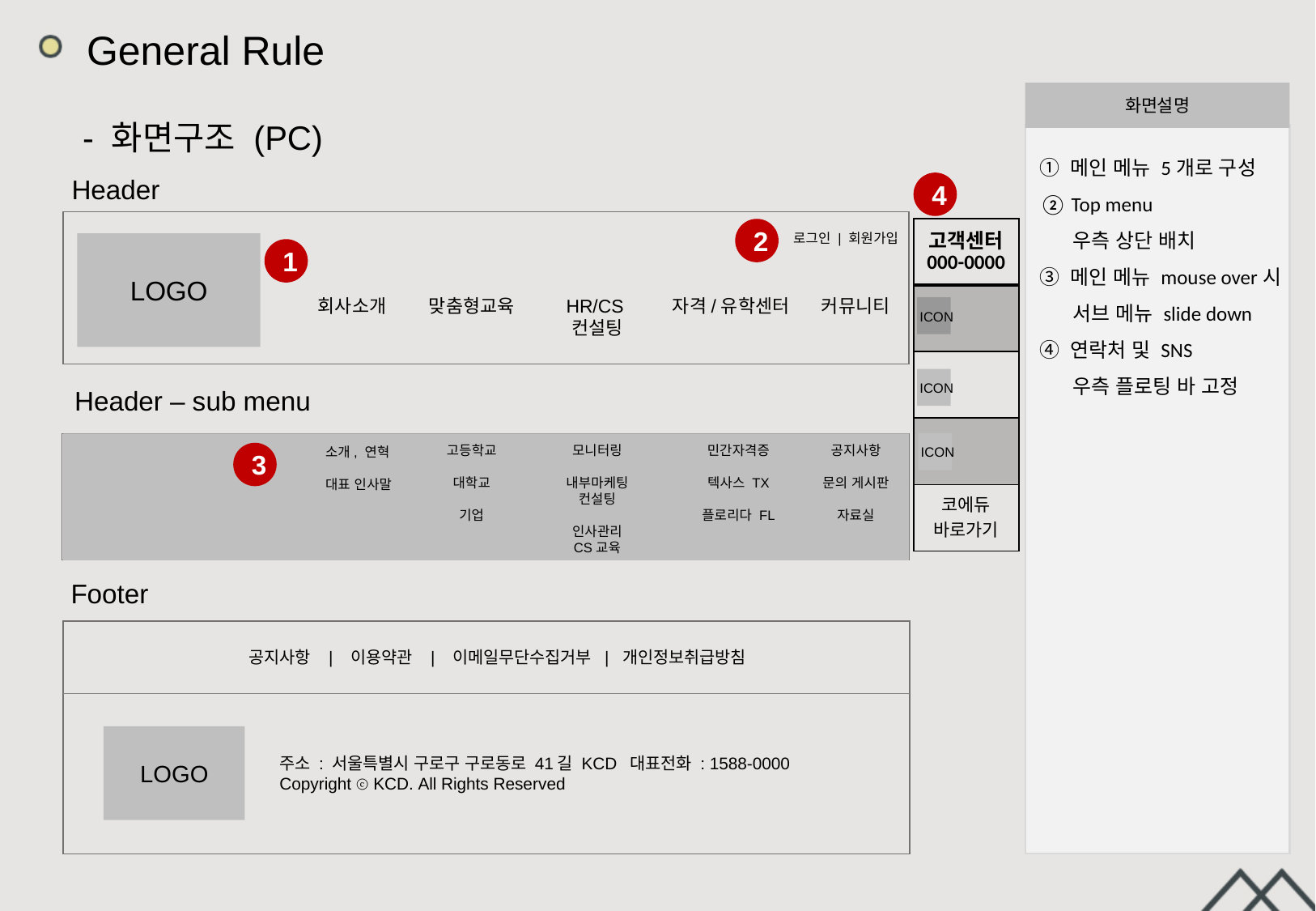

General Rule
화면설명
- 화면구조 (PC)

① 메인 메뉴 5개로 구성
② Top menu
     우측 상단 배치
③ 메인 메뉴 mouse over시
     서브 메뉴 slide down
④ 연락처 및 SNS
     우측 플로팅 바 고정
Header
4

2
| 고객센터 000-0000 |
| --- |
|  |
|  |
|  |
| 코에듀 바로가기 |
로그인 | 회원가입
LOGO
1
회사소개
맞춤형교육
HR/CS컨설팅
자격/유학센터
커뮤니티

ICON

ICON
Header – sub menu

모니터링

내부마케팅
컨설팅

인사관리
CS교육
고등학교

대학교

기업
민간자격증

텍사스 TX

플로리다 FL
공지사항

문의 게시판

자료실
ICON
소개, 연혁

대표 인사말
3
Footer

공지사항   |   이용약관   |   이메일무단수집거부  |  개인정보취급방침
LOGO
주소 : 서울특별시 구로구 구로동로 41길 KCD  대표전화 : 1588-0000
Copyright ⓒ KCD. All Rights Reserved